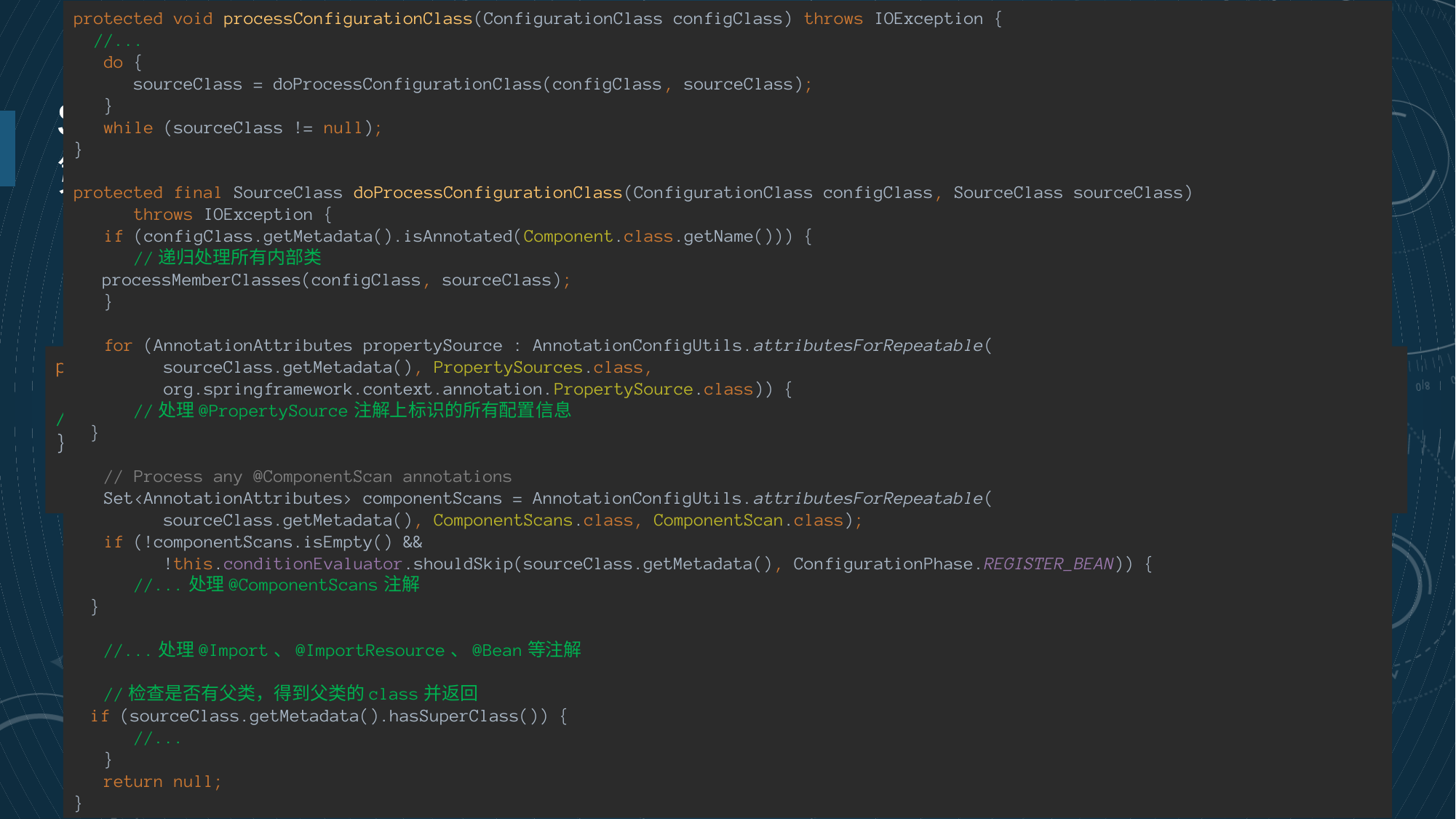

protected void processConfigurationClass(ConfigurationClass configClass) throws IOException {
  //...
   do {
      sourceClass = doProcessConfigurationClass(configClass, sourceClass);
   }
   while (sourceClass != null);
}
protected final SourceClass doProcessConfigurationClass(ConfigurationClass configClass, SourceClass sourceClass)
      throws IOException {
   if (configClass.getMetadata().isAnnotated(Component.class.getName())) {
      //递归处理所有内部类
      processMemberClasses(configClass, sourceClass);
   }
   for (AnnotationAttributes propertySource : AnnotationConfigUtils.attributesForRepeatable(
         sourceClass.getMetadata(), PropertySources.class,
         org.springframework.context.annotation.PropertySource.class)) {
      //处理@PropertySource注解上标识的所有配置信息
   }
   // Process any @ComponentScan annotations
   Set<AnnotationAttributes> componentScans = AnnotationConfigUtils.attributesForRepeatable(
         sourceClass.getMetadata(), ComponentScans.class, ComponentScan.class);
   if (!componentScans.isEmpty() &&
         !this.conditionEvaluator.shouldSkip(sourceClass.getMetadata(), ConfigurationPhase.REGISTER_BEAN)) {
      //...处理@ComponentScans注解
   }

   //...处理@Import、@ImportResource、@Bean等注解
   //检查是否有父类，得到父类的class并返回
   if (sourceClass.getMetadata().hasSuperClass()) {
      //...
   }
   return null;
}
# SpringApplication#run之 第五步：刷新应用上下文（重点）
protected void invokeBeanFactoryPostProcessors(ConfigurableListableBeanFactory beanFactory) {
   PostProcessorRegistrationDelegate.invokeBeanFactoryPostProcessors(beanFactory, getBeanFactoryPostProcessors());
//...
}